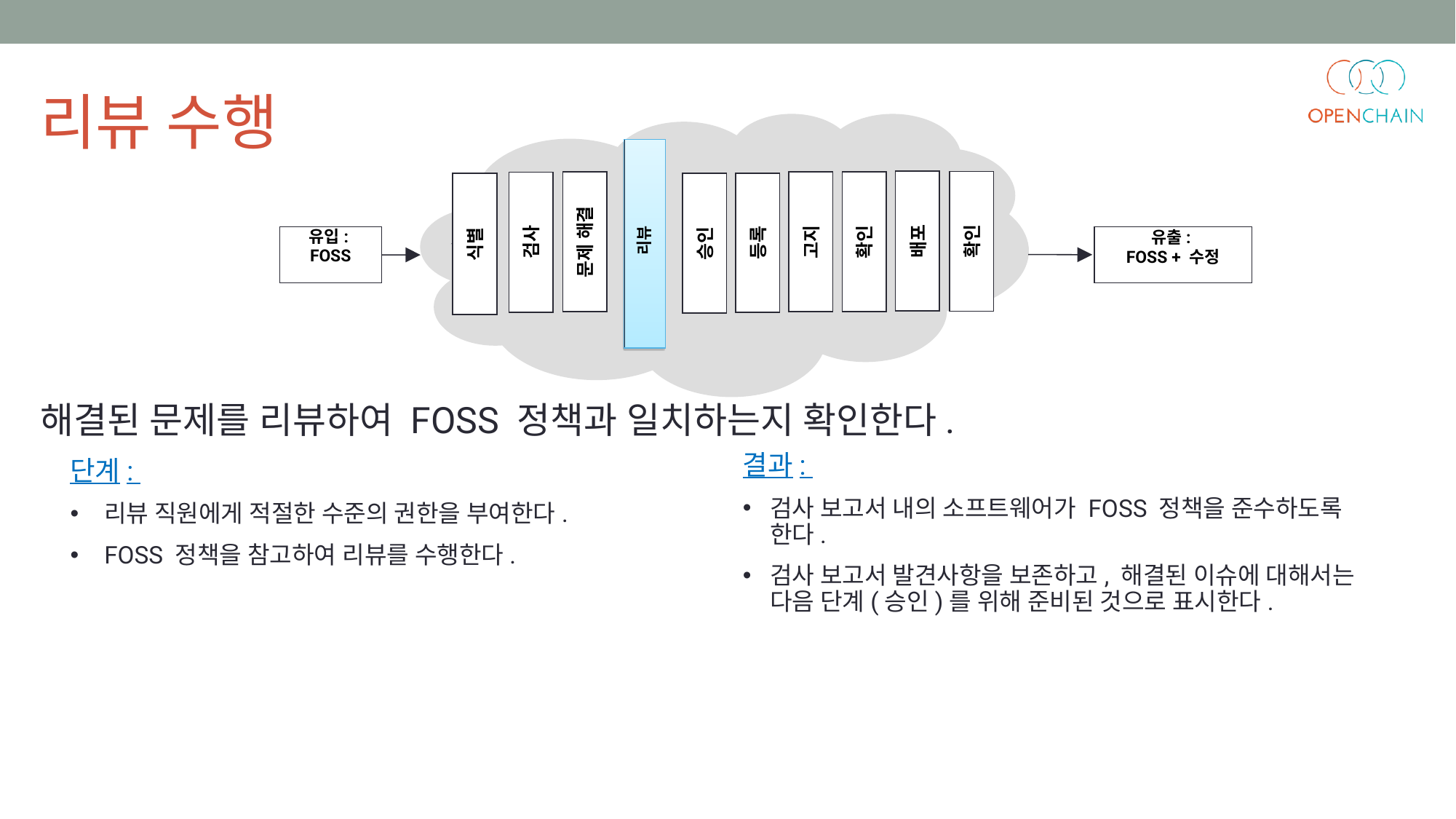

리뷰 수행

배포
확인
문제 해결
리뷰
고지
확인
검사
등록
승인
식별
유입:
FOSS
유출:
FOSS + 수정

해결된 문제를 리뷰하여 FOSS 정책과 일치하는지 확인한다.
결과:
검사 보고서 내의 소프트웨어가 FOSS 정책을 준수하도록 한다.
검사 보고서 발견사항을 보존하고, 해결된 이슈에 대해서는 다음 단계(승인)를 위해 준비된 것으로 표시한다.

단계:
리뷰 직원에게 적절한 수준의 권한을 부여한다.
FOSS 정책을 참고하여 리뷰를 수행한다.